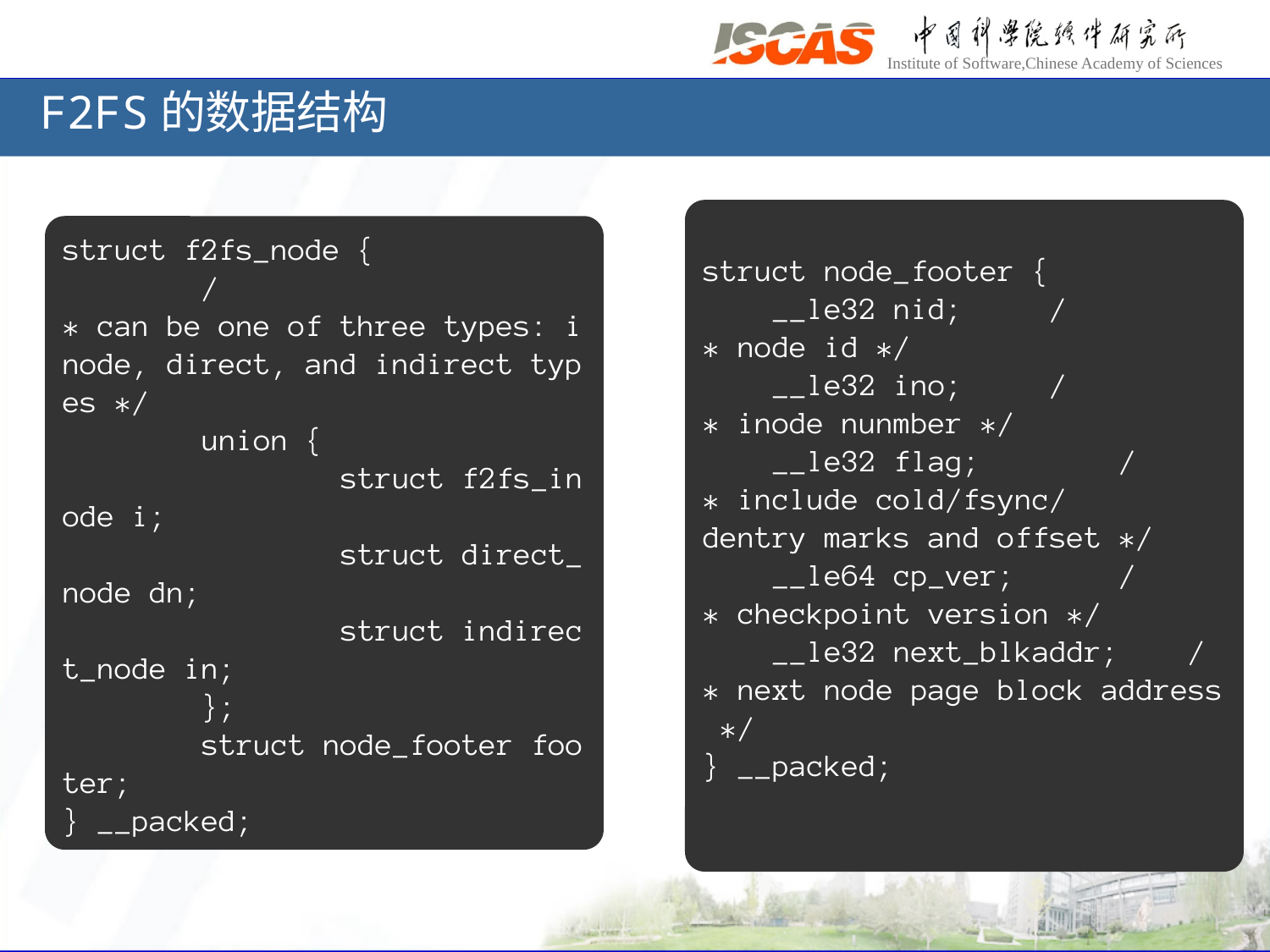

# F2FS的数据结构
struct node_footer {
    __le32 nid;     /* node id */
    __le32 ino;     /* inode nunmber */
    __le32 flag;        /* include cold/fsync/dentry marks and offset */
    __le64 cp_ver;      /* checkpoint version */
    __le32 next_blkaddr;    /* next node page block address */
} __packed;

struct f2fs_node {
        /* can be one of three types: inode, direct, and indirect types */
        union {
                struct f2fs_inode i;
                struct direct_node dn;
                struct indirect_node in;
        };
        struct node_footer footer;
} __packed;